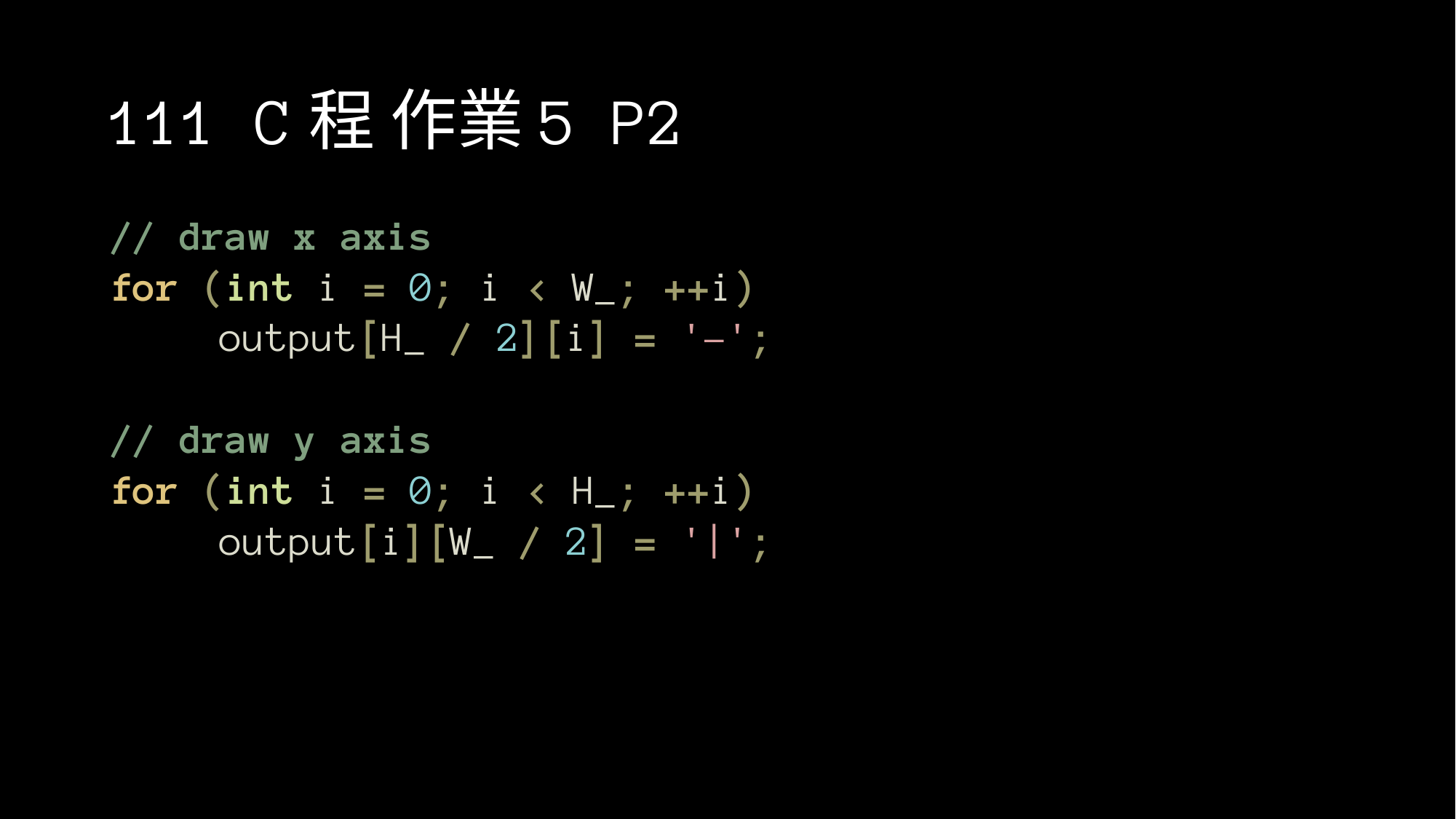

# 111 C程 作業5 P2
// draw x axis
for (int i = 0; i < W_; ++i)
	output[H_ / 2][i] = '-';

// draw y axis
for (int i = 0; i < H_; ++i)
	output[i][W_ / 2] = '|';